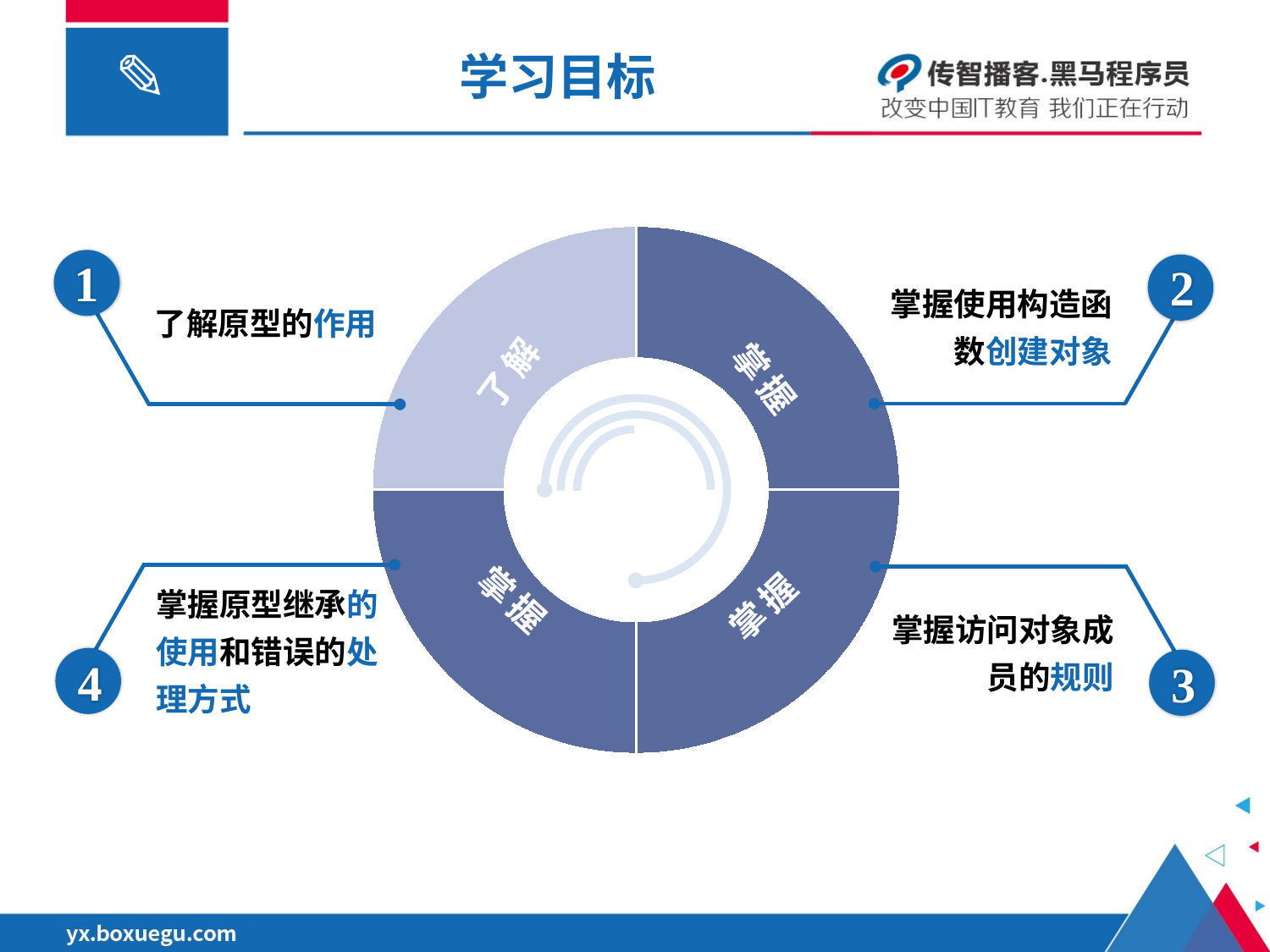

# 学习目标

### Chart

| Category | 销售额 |
|---|---|
| 熟悉知识 | 2.0 |
| 熟悉知识 | 2.0 |
| 熟悉知识 | 2.0 |
| 熟悉知识 | 2.0 |
了解
掌握

掌握
1

了解原型的作用
2

掌握使用构造函数创建对象
掌握原型继承的使用和错误的处理方式
4

3

掌握访问对象成员的规则